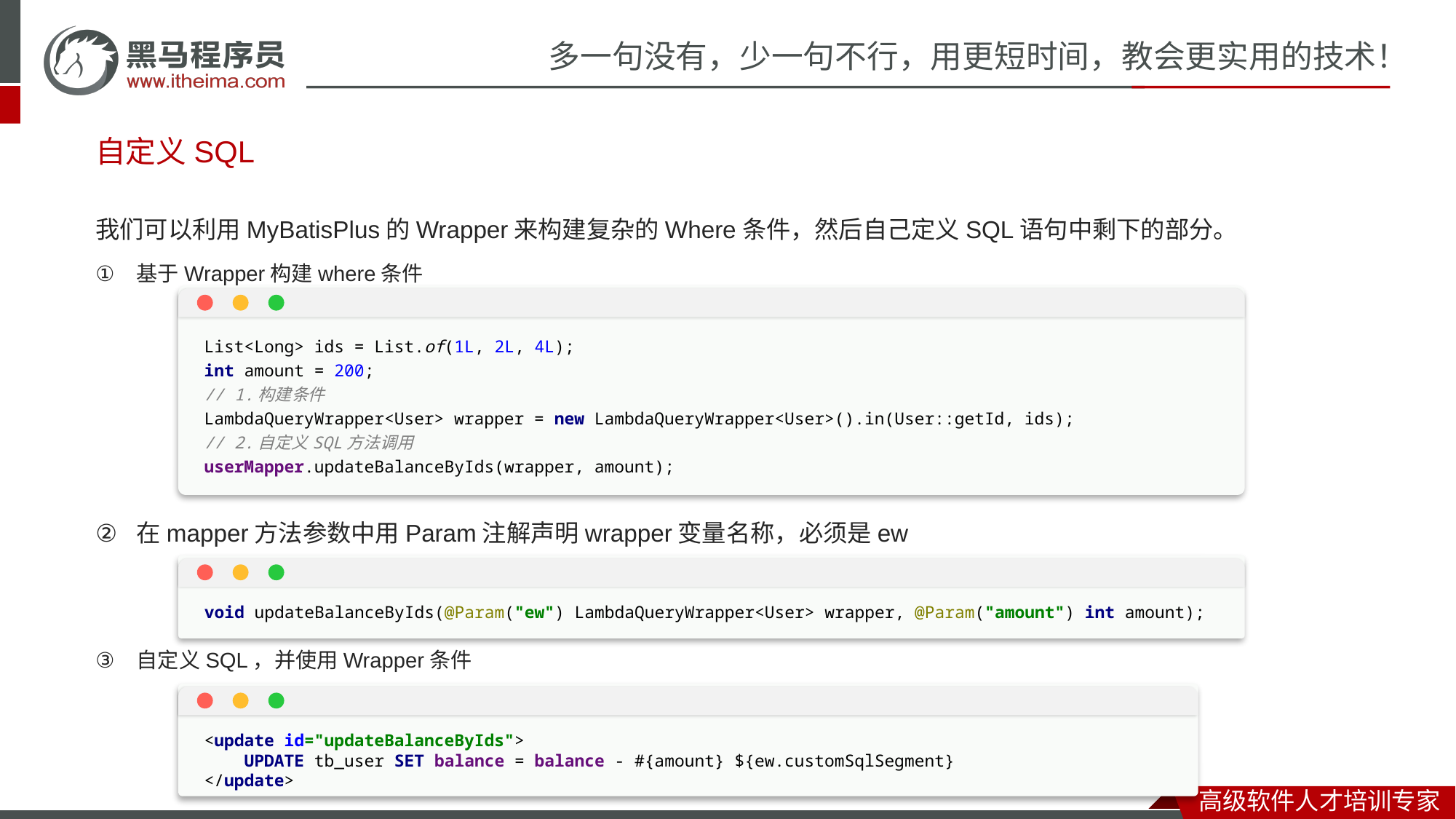

自定义SQL
我们可以利用MyBatisPlus的Wrapper来构建复杂的Where条件，然后自己定义SQL语句中剩下的部分。
基于Wrapper构建where条件

在mapper方法参数中用Param注解声明wrapper变量名称，必须是ew

自定义SQL，并使用Wrapper条件

List<Long> ids = List.of(1L, 2L, 4L);
int amount = 200;
// 1.构建条件
LambdaQueryWrapper<User> wrapper = new LambdaQueryWrapper<User>().in(User::getId, ids);
// 2.自定义SQL方法调用
userMapper.updateBalanceByIds(wrapper, amount);

void updateBalanceByIds(@Param("ew") LambdaQueryWrapper<User> wrapper, @Param("amount") int amount);

<update id="updateBalanceByIds">
    UPDATE tb_user SET balance = balance - #{amount} ${ew.customSqlSegment}
</update>